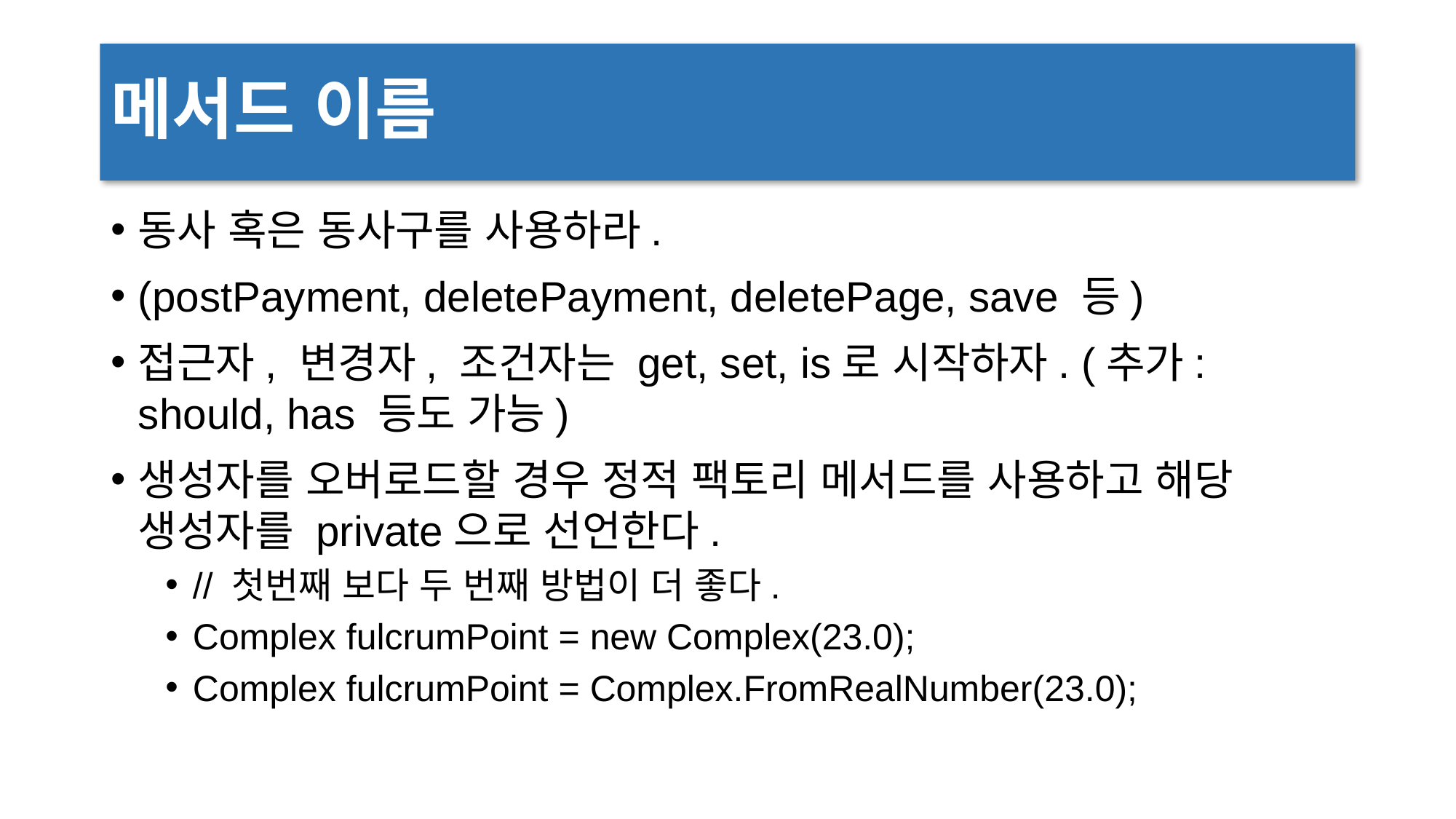

# 메서드 이름
동사 혹은 동사구를 사용하라.
(postPayment, deletePayment, deletePage, save 등)
접근자, 변경자, 조건자는 get, set, is로 시작하자. (추가: should, has 등도 가능)
생성자를 오버로드할 경우 정적 팩토리 메서드를 사용하고 해당 생성자를 private으로 선언한다.
// 첫번째 보다 두 번째 방법이 더 좋다.
Complex fulcrumPoint = new Complex(23.0);
Complex fulcrumPoint = Complex.FromRealNumber(23.0);